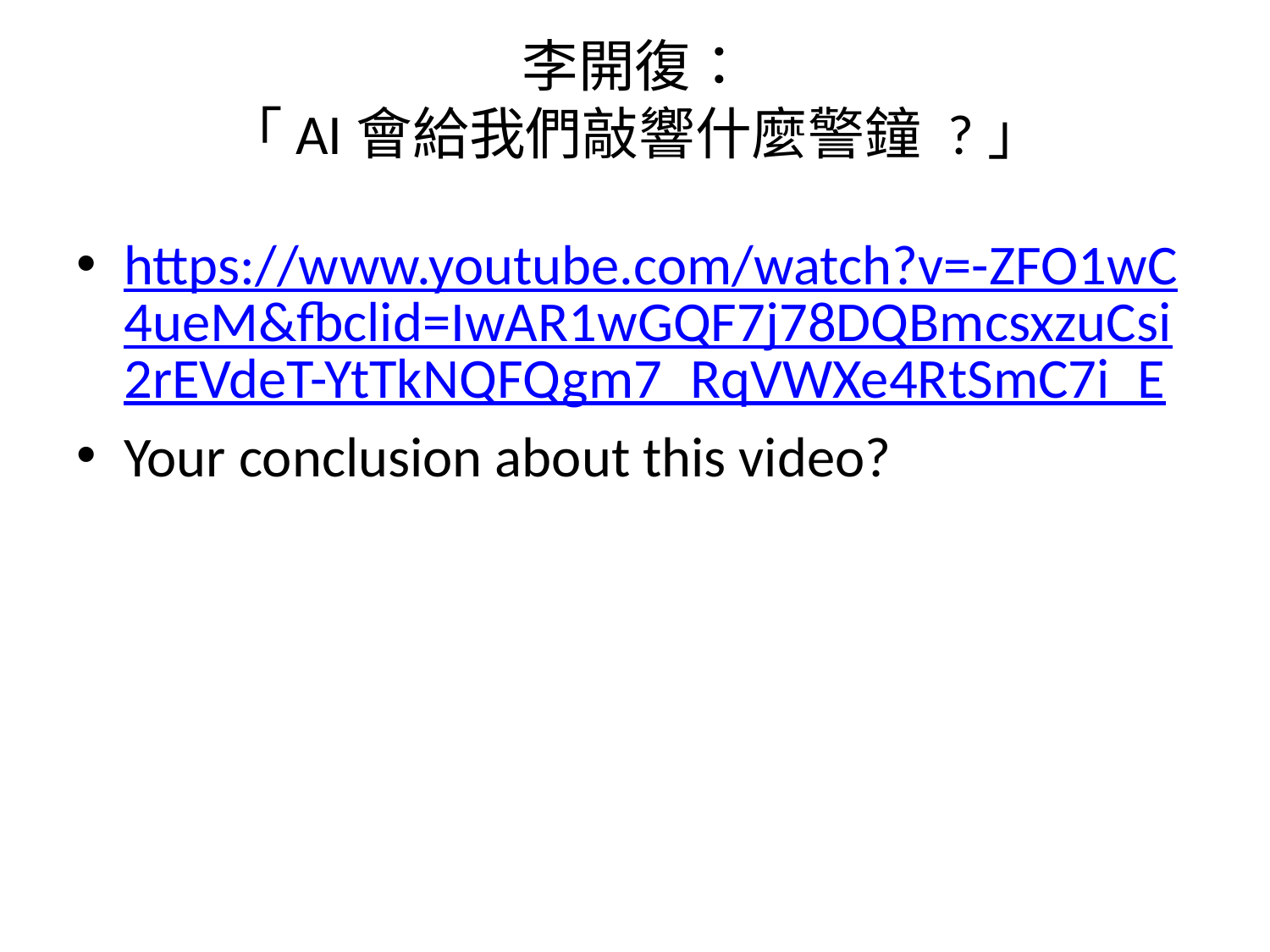

# 李開復： 「AI會給我們敲響什麼警鐘 ?」
https://www.youtube.com/watch?v=-ZFO1wC4ueM&fbclid=IwAR1wGQF7j78DQBmcsxzuCsi2rEVdeT-YtTkNQFQgm7_RqVWXe4RtSmC7i_E
Your conclusion about this video?